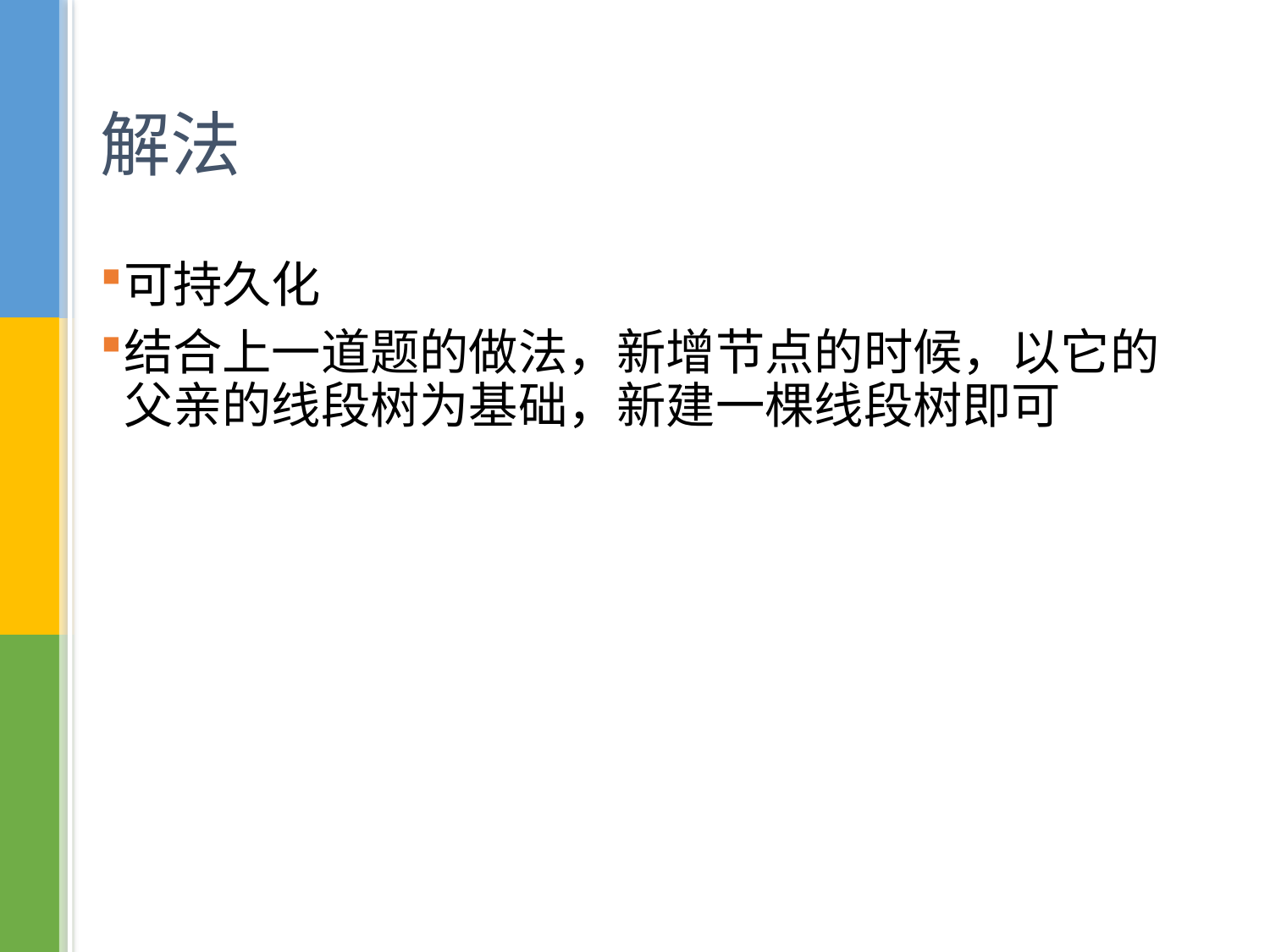

# 解法
可持久化
结合上一道题的做法，新增节点的时候，以它的父亲的线段树为基础，新建一棵线段树即可